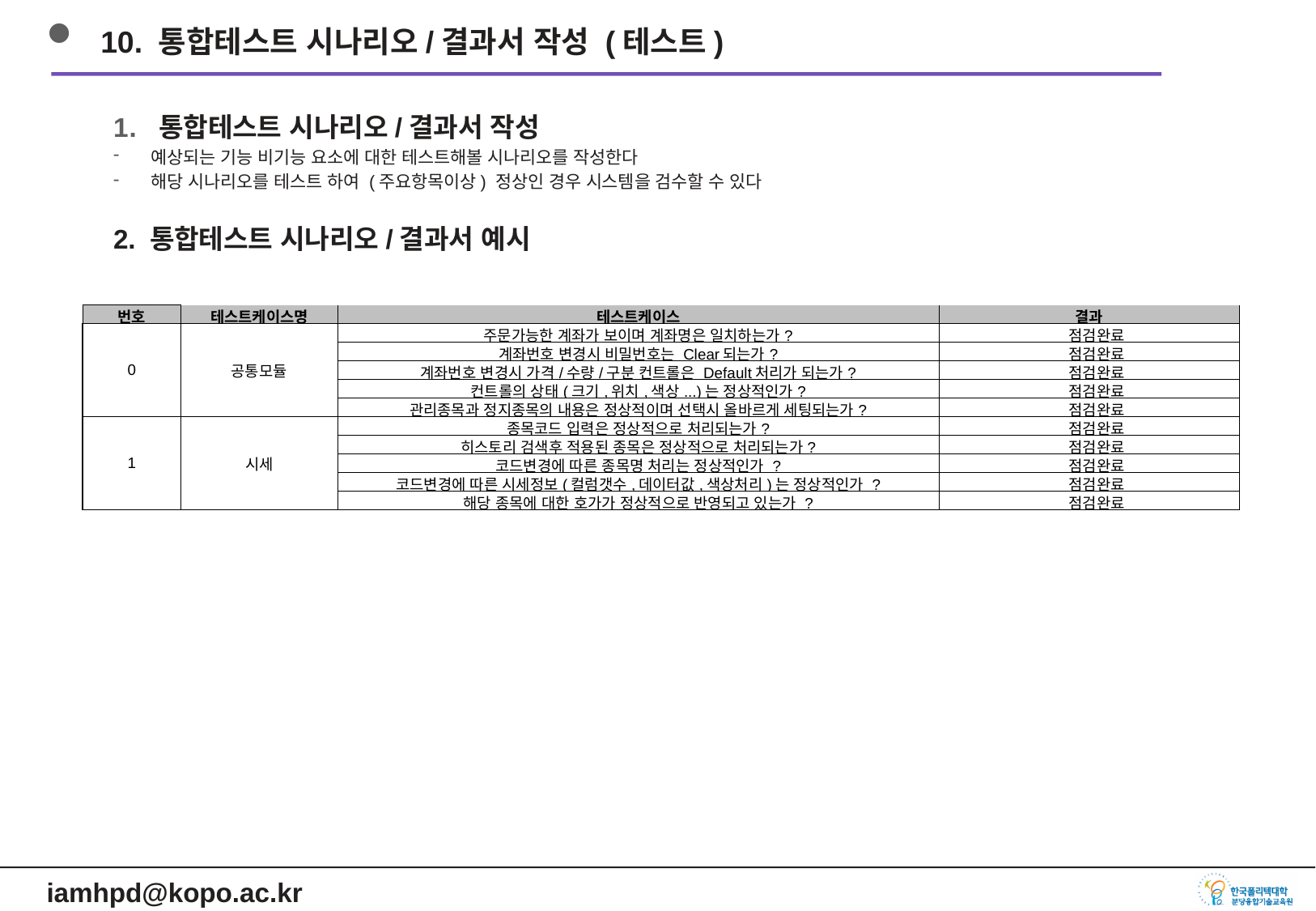

10. 통합테스트 시나리오/결과서 작성 (테스트)
통합테스트 시나리오/결과서 작성
예상되는 기능 비기능 요소에 대한 테스트해볼 시나리오를 작성한다
해당 시나리오를 테스트 하여 (주요항목이상) 정상인 경우 시스템을 검수할 수 있다

2. 통합테스트 시나리오/결과서 예시

| 번호 | 테스트케이스명 | 테스트케이스 | 결과 |
| --- | --- | --- | --- |
| 0 | 공통모듈 | 주문가능한 계좌가 보이며 계좌명은 일치하는가? | 점검완료 |
|  |  | 계좌번호 변경시 비밀번호는 Clear되는가? | 점검완료 |
|  |  | 계좌번호 변경시 가격/수량/구분 컨트롤은 Default처리가 되는가? | 점검완료 |
|  |  | 컨트롤의 상태(크기,위치,색상...)는 정상적인가? | 점검완료 |
|  |  | 관리종목과 정지종목의 내용은 정상적이며 선택시 올바르게 세팅되는가? | 점검완료 |
| 1 | 시세 | 종목코드 입력은 정상적으로 처리되는가? | 점검완료 |
|  |  | 히스토리 검색후 적용된 종목은 정상적으로 처리되는가? | 점검완료 |
|  |  | 코드변경에 따른 종목명 처리는 정상적인가 ? | 점검완료 |
|  |  | 코드변경에 따른 시세정보(컬럼갯수,데이터값,색상처리)는 정상적인가 ? | 점검완료 |
|  |  | 해당 종목에 대한 호가가 정상적으로 반영되고 있는가 ? | 점검완료 |